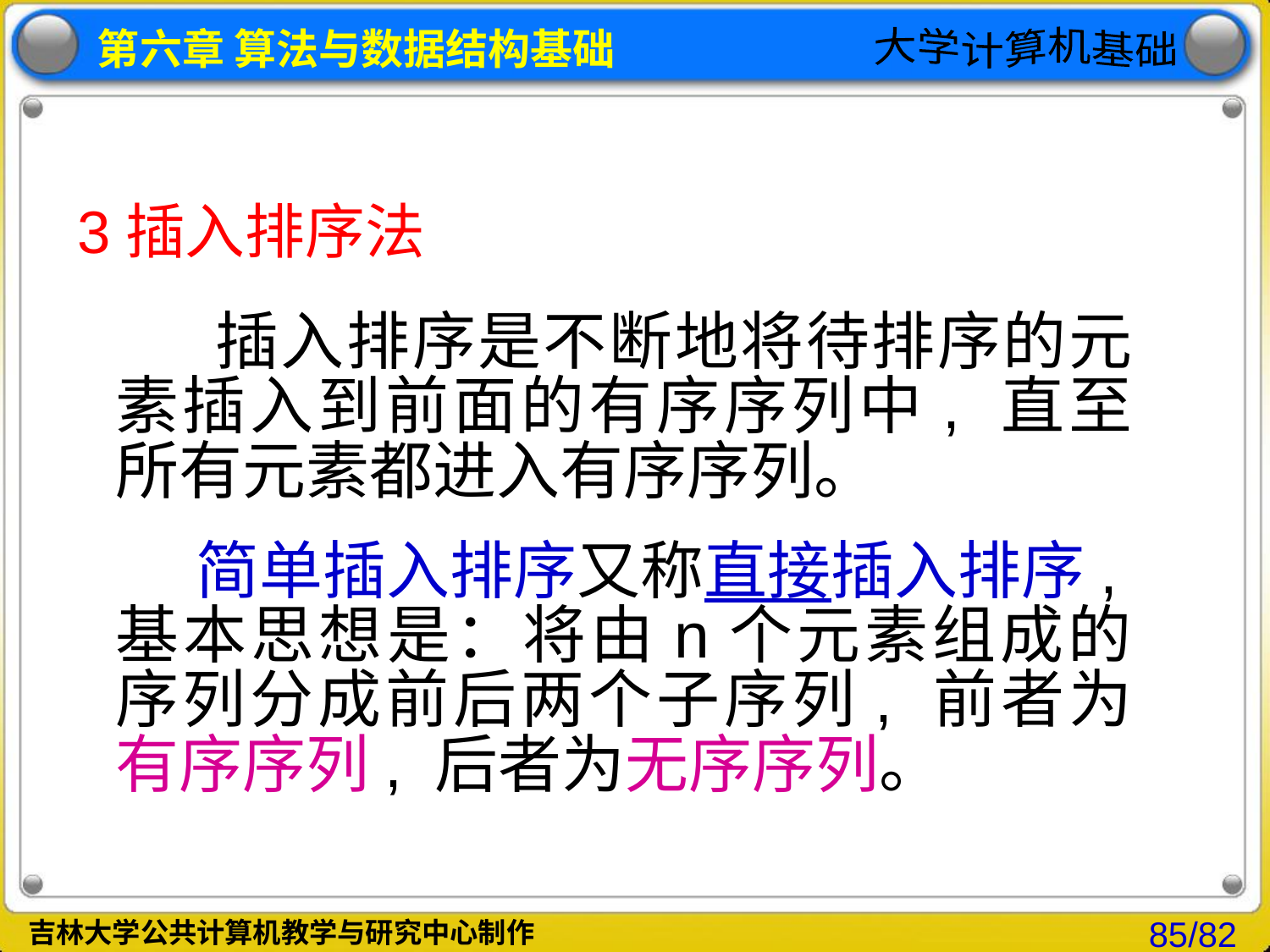

# 3插入排序法
        插入排序是不断地将待排序的元素插入到前面的有序序列中, 直至所有元素都进入有序序列。
        简单插入排序又称直接插入排序,基本思想是：将由n个元素组成的序列分成前后两个子序列, 前者为有序序列, 后者为无序序列。
85/82